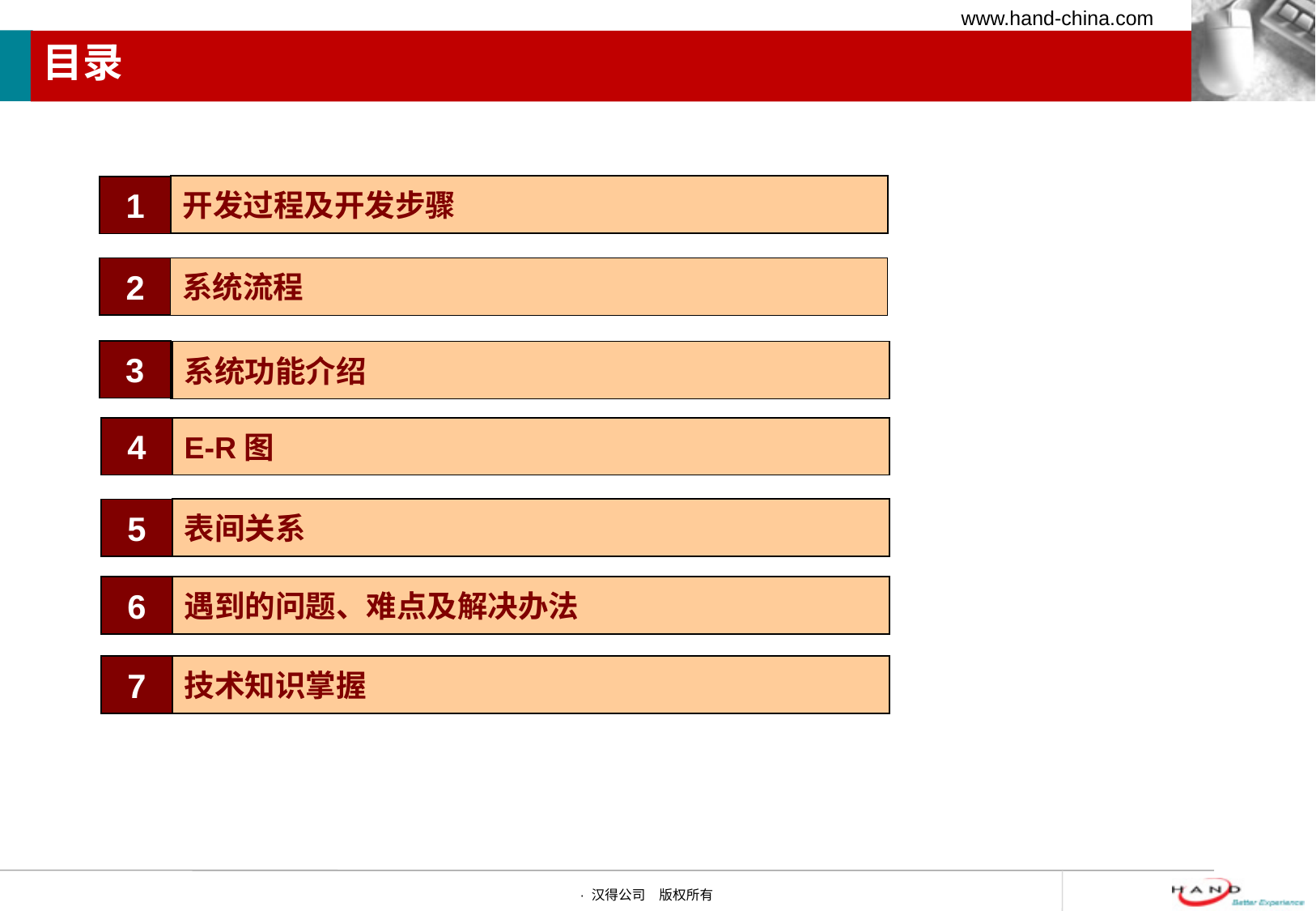

目录
开发过程及开发步骤
1
2

系统流程
3

系统功能介绍

E-R图
4
表间关系
5
遇到的问题、难点及解决办法
6
技术知识掌握
7